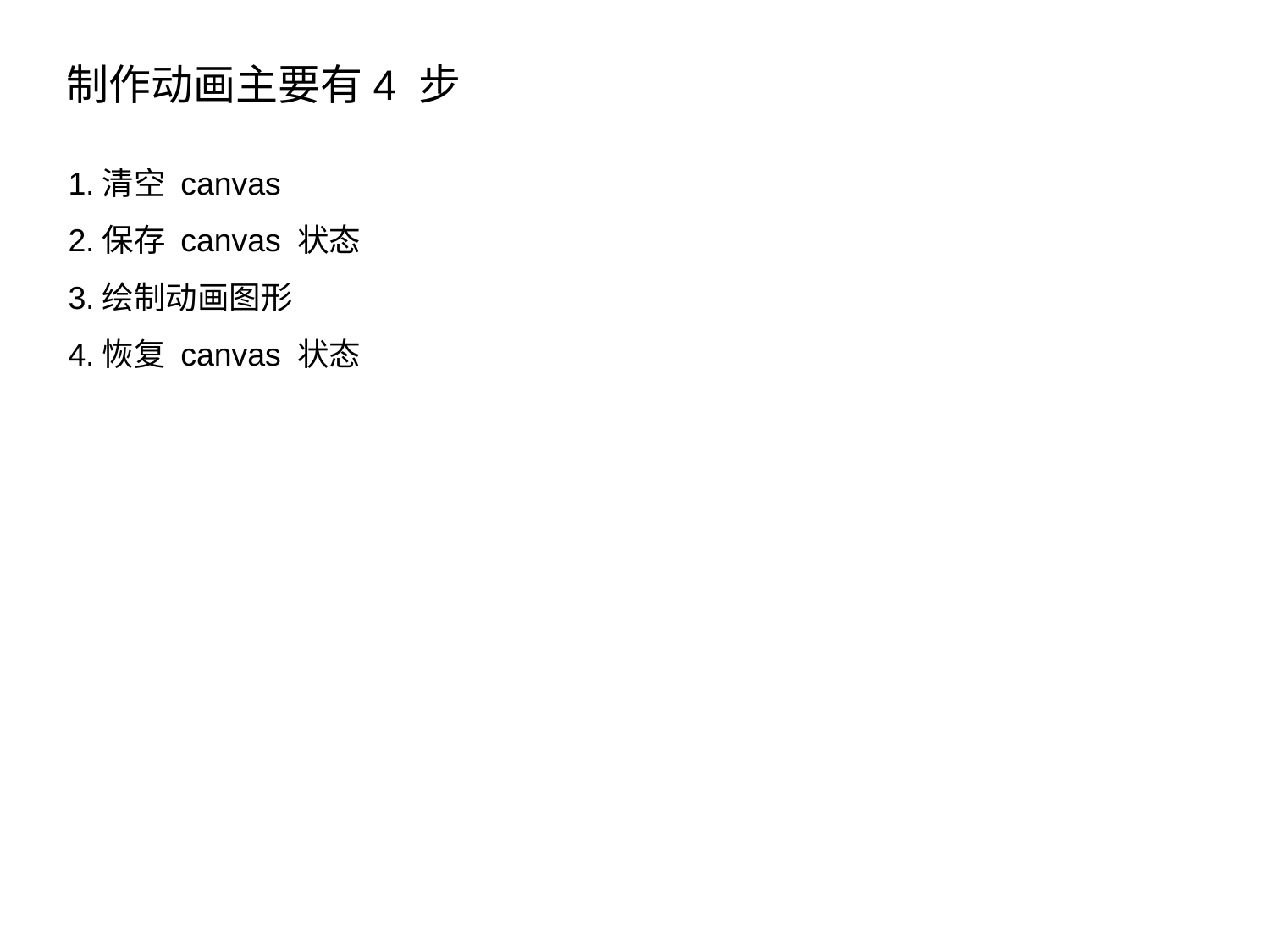

制作动画主要有4 步
1.清空 canvas
2.保存 canvas 状态
3.绘制动画图形
4.恢复 canvas 状态